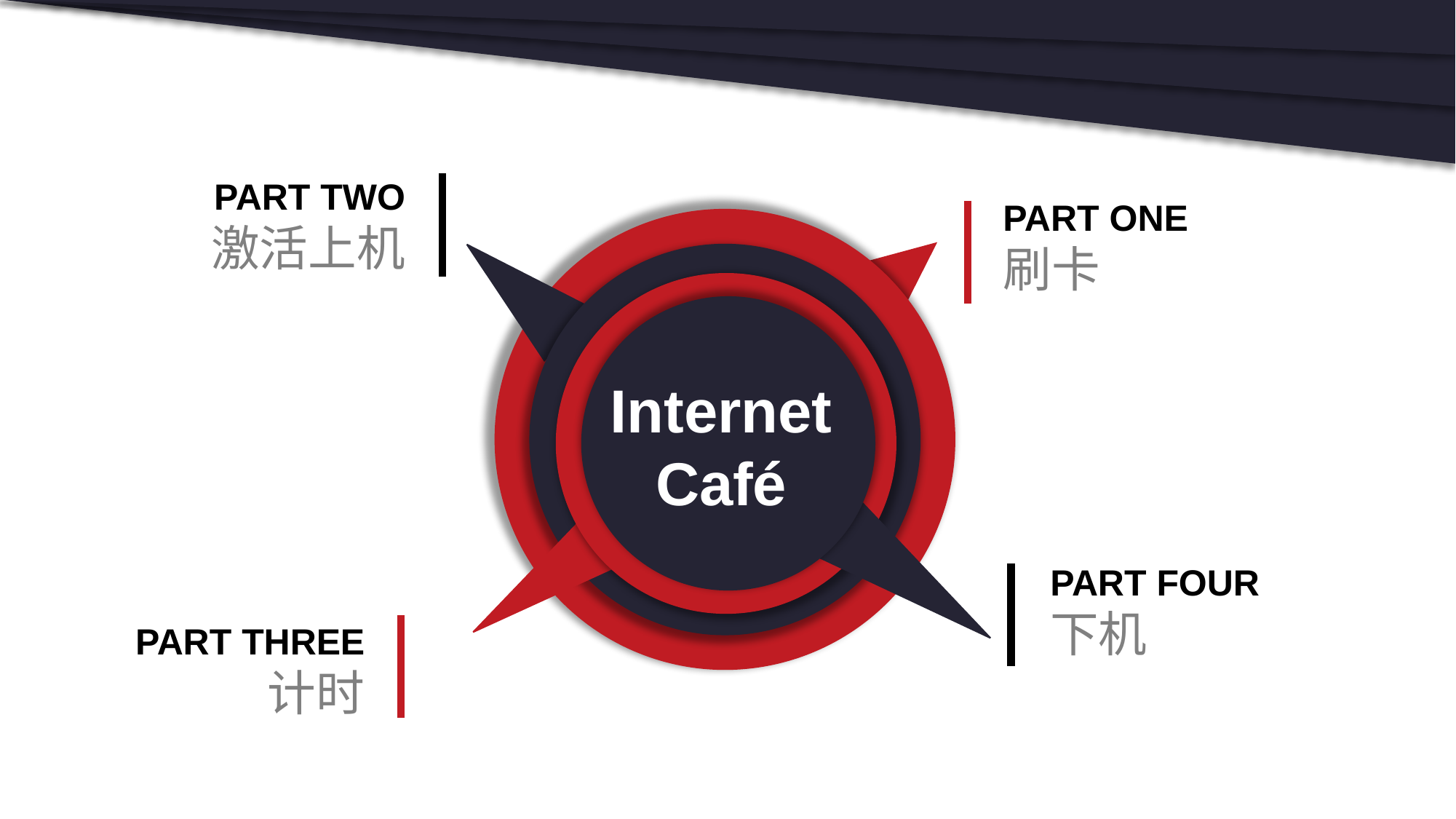

PART TWO
激活上机
PART ONE
刷卡

Internet Café
PART FOUR
下机
PART THREE
计时